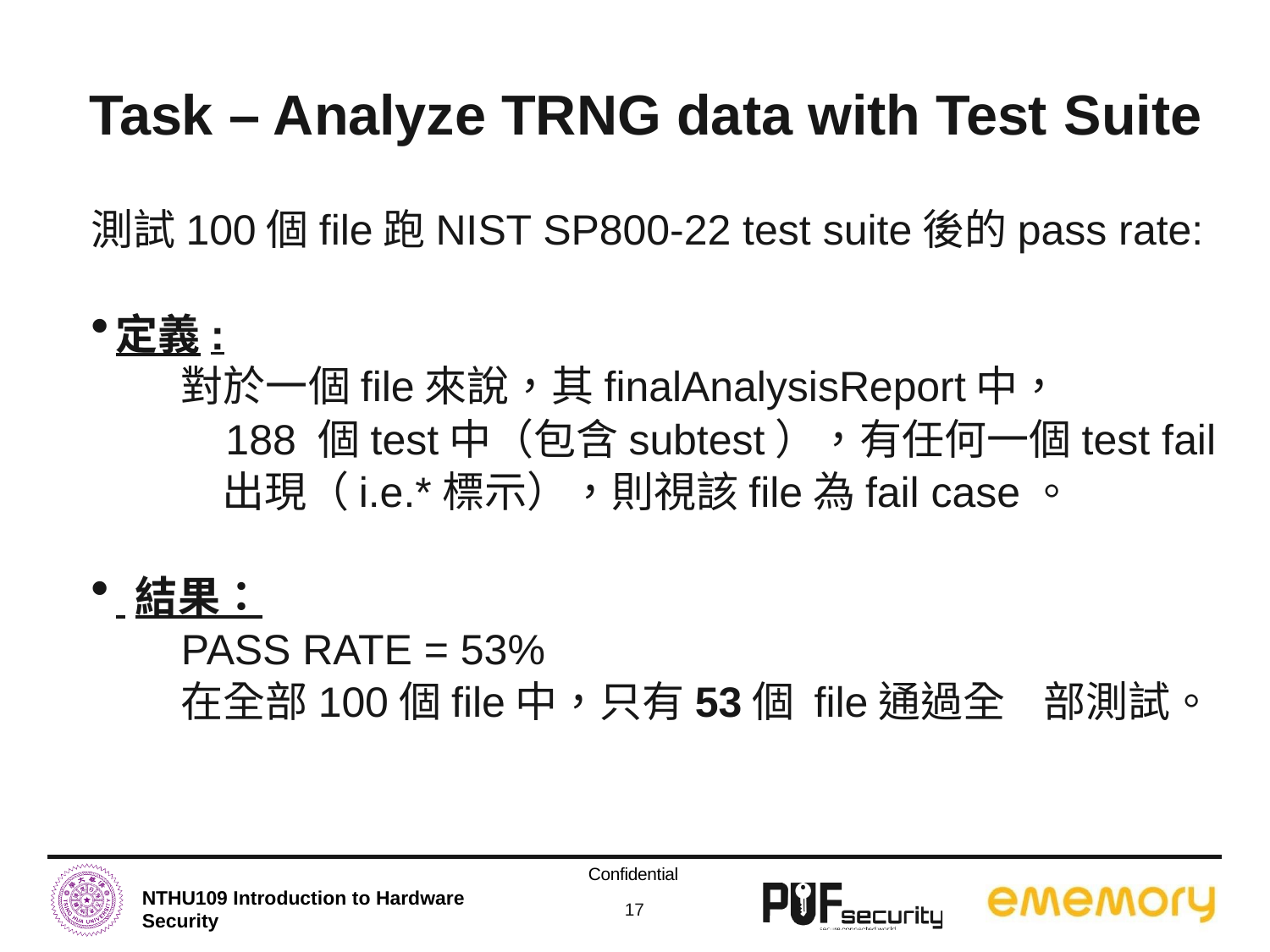

Task – Analyze TRNG data with Test Suite

測試100個file跑NIST SP800-22 test suite後的pass rate:

定義:
	對於一個file來說，其finalAnalysisReport中，
      188 個test中（包含subtest），有任何一個test fail
      出現（i.e.*標示），則視該file為fail case。

 結果：
	PASS RATE = 53%
	在全部100個file中，只有53個 file通過全	部測試。
Confidential
17
NTHU109 Introduction to Hardware Security